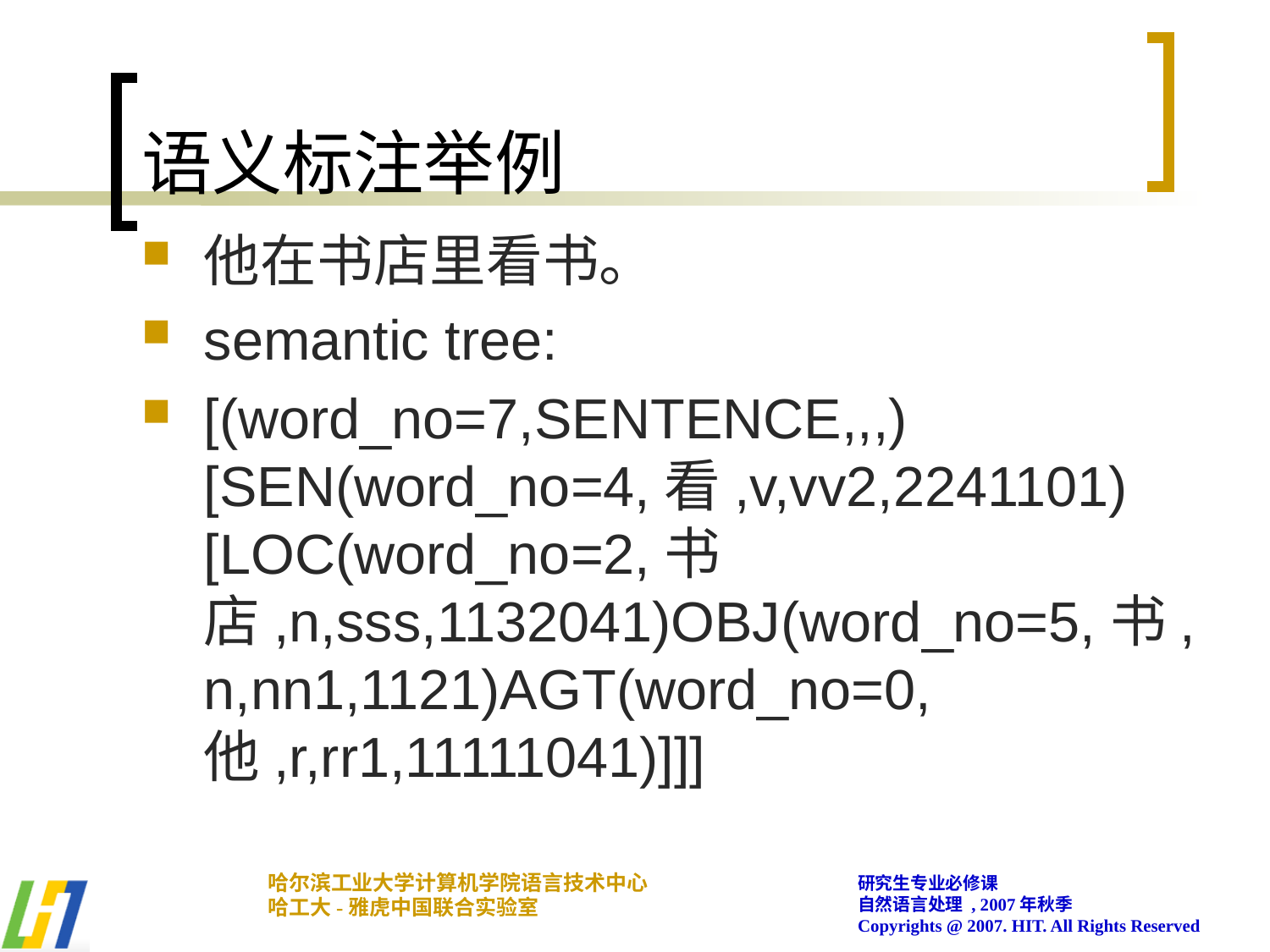

# 语义标注举例
他在书店里看书。
semantic tree:
[(word_no=7,SENTENCE,,,)[SEN(word_no=4,看,v,vv2,2241101)[LOC(word_no=2,书店,n,sss,1132041)OBJ(word_no=5,书,n,nn1,1121)AGT(word_no=0,他,r,rr1,11111041)]]]

哈尔滨工业大学计算机学院语言技术中心
哈工大-雅虎中国联合实验室
研究生专业必修课
自然语言处理 , 2007年秋季
Copyrights @ 2007. HIT. All Rights Reserved